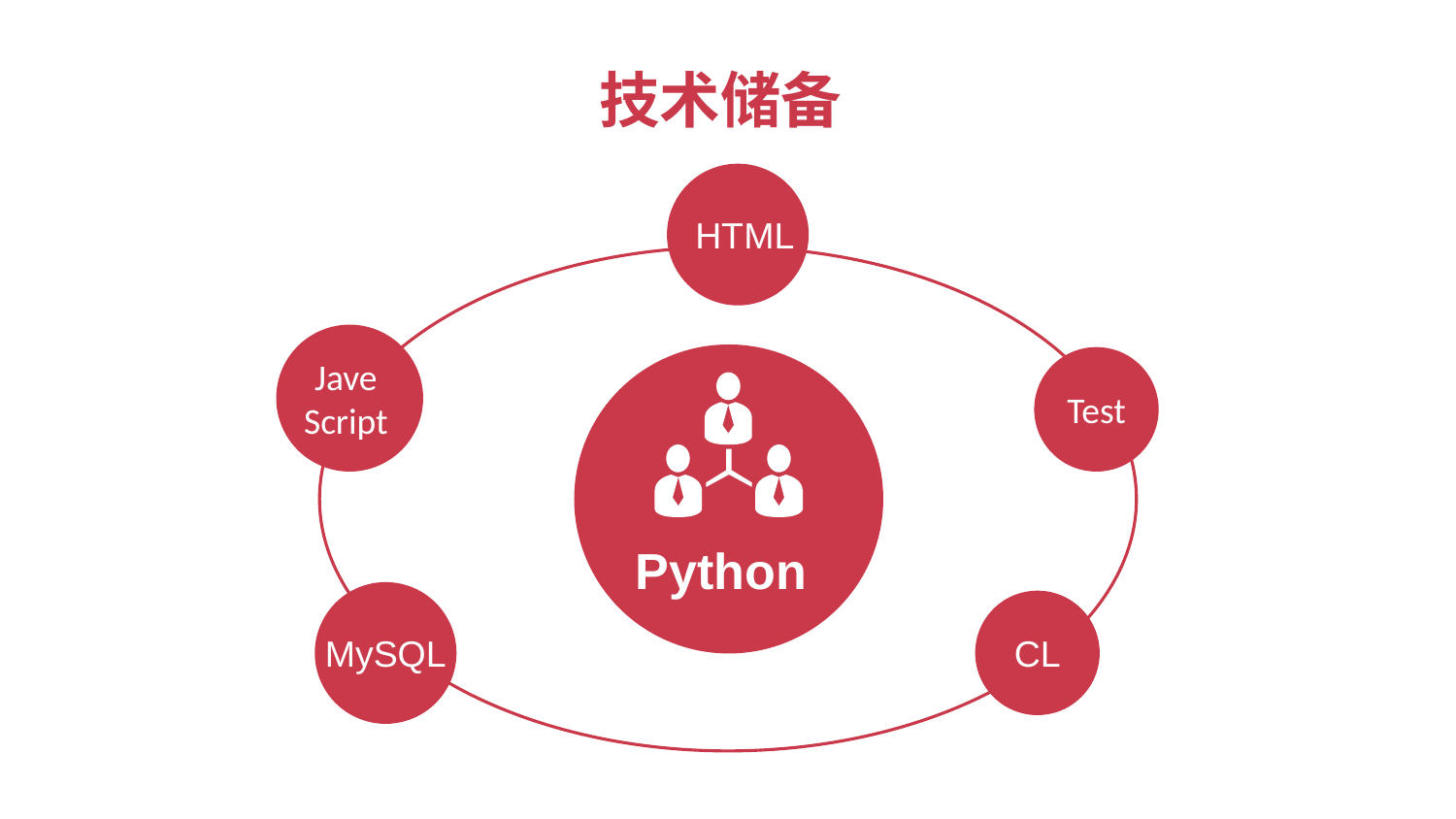

技术储备

HTML

Jave
Script

Test

Python

MySQL

CL